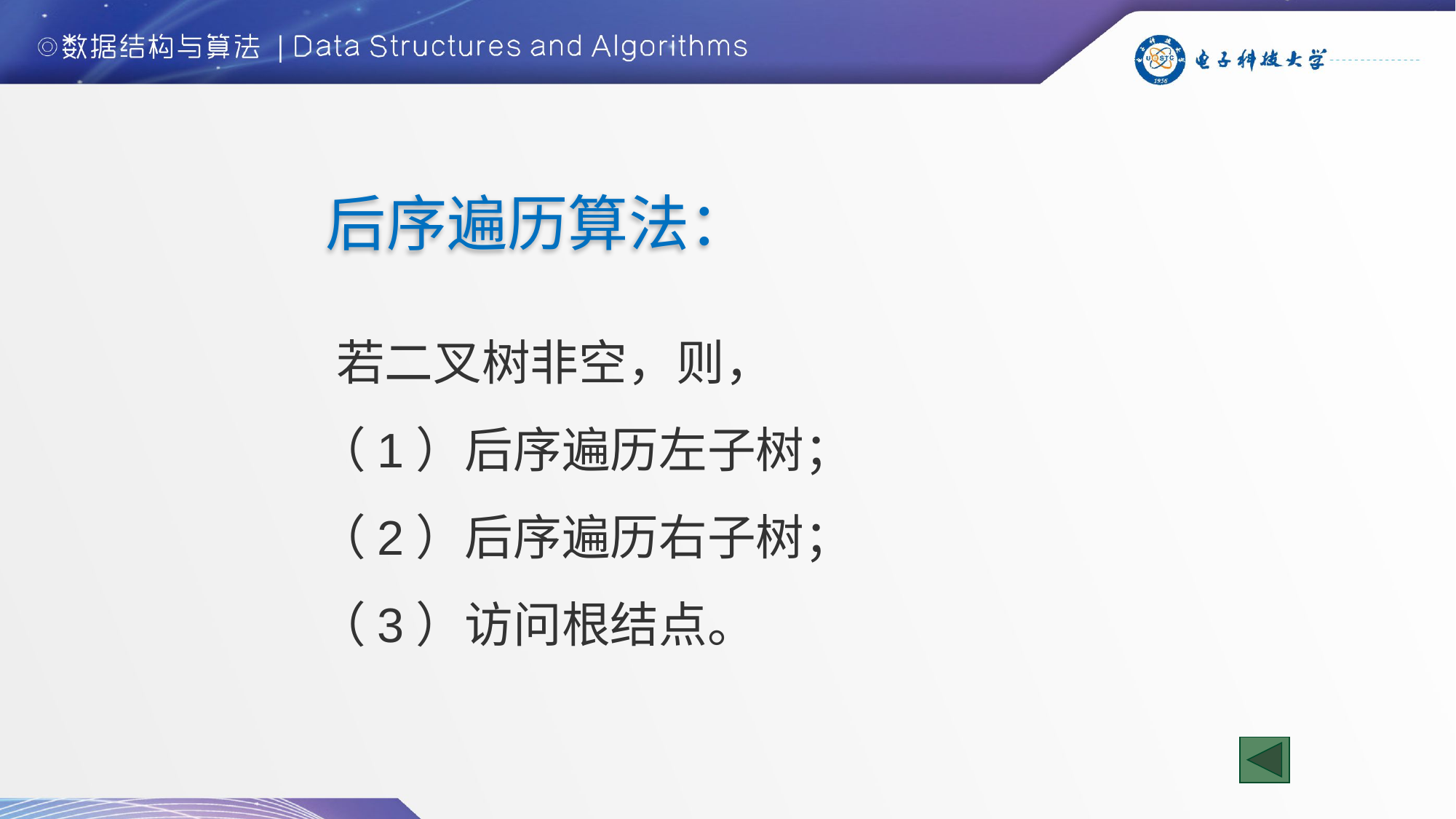

后序遍历算法：
  若二叉树非空，则，
（1）后序遍历左子树；
（2）后序遍历右子树；
（3）访问根结点。